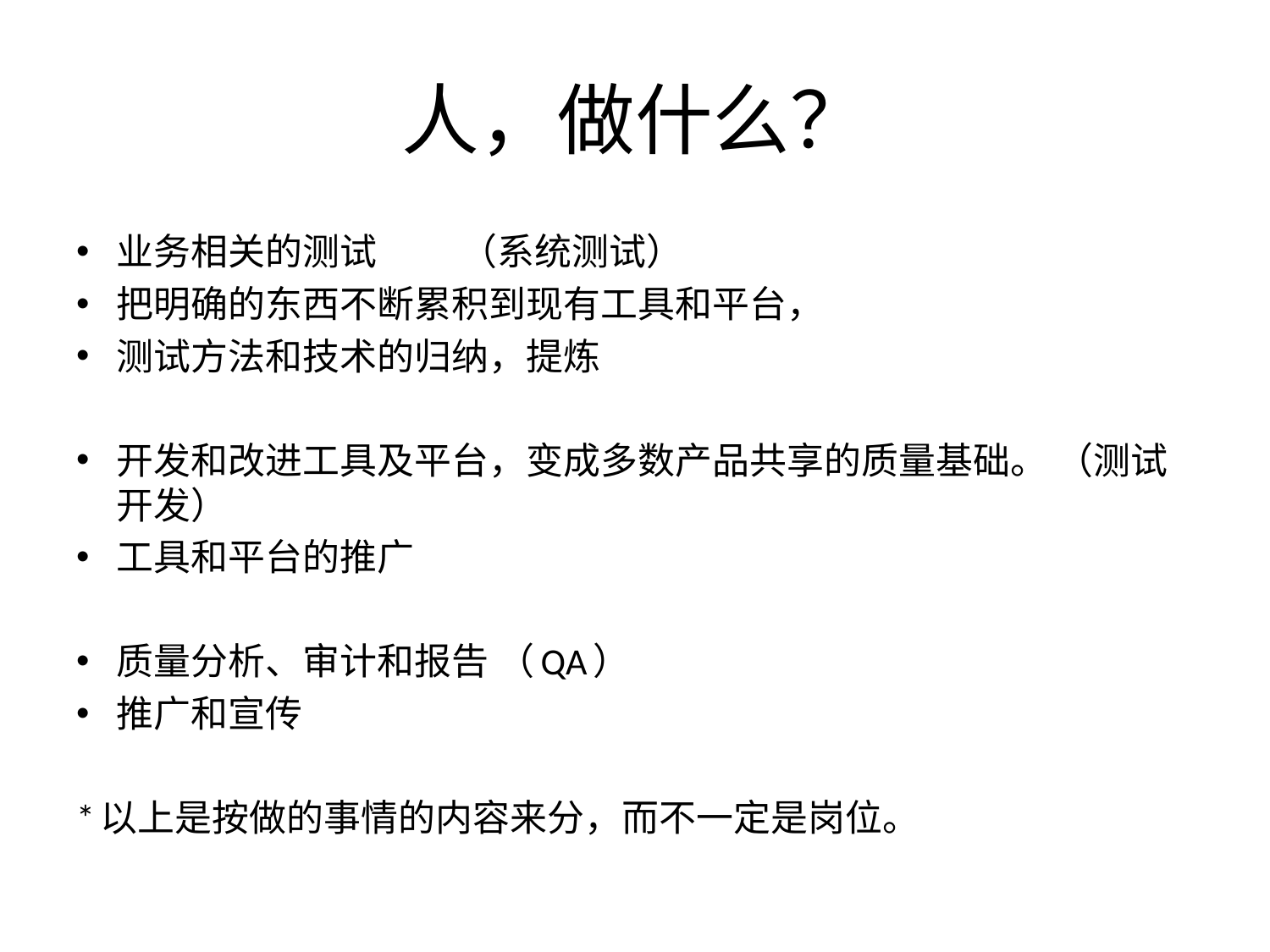

# 人，做什么？
业务相关的测试	 （系统测试）
把明确的东西不断累积到现有工具和平台，
测试方法和技术的归纳，提炼

开发和改进工具及平台，变成多数产品共享的质量基础。 （测试开发）
工具和平台的推广

质量分析、审计和报告 （QA）
推广和宣传

*以上是按做的事情的内容来分，而不一定是岗位。